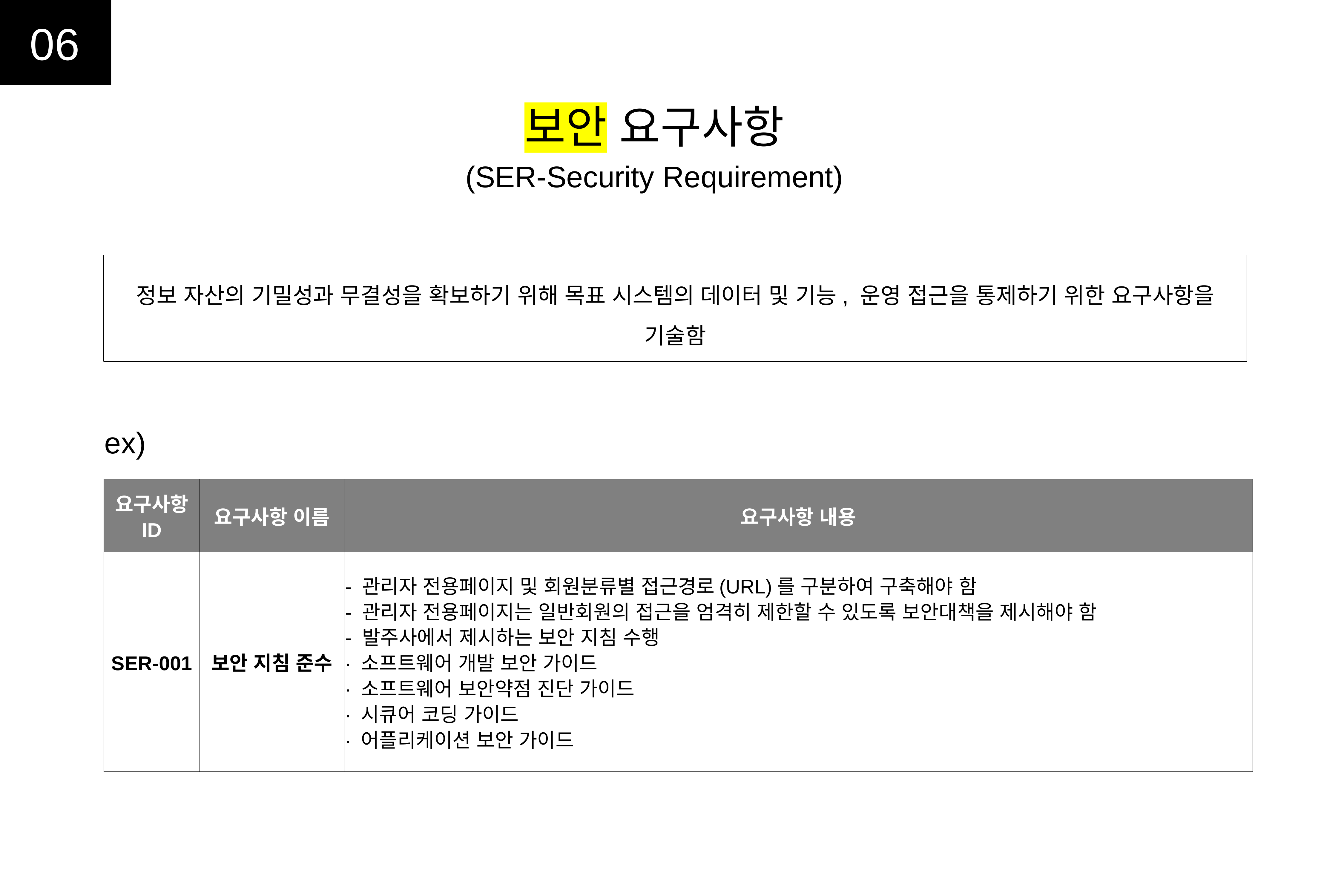

06
보안 요구사항
(SER-Security Requirement)
정보 자산의 기밀성과 무결성을 확보하기 위해 목표 시스템의 데이터 및 기능, 운영 접근을 통제하기 위한 요구사항을 기술함
ex)
| 요구사항 ID | 요구사항 이름 | 요구사항 내용 |
| --- | --- | --- |
| SER-001 | 보안 지침 준수 | - 관리자 전용페이지 및 회원분류별 접근경로(URL)를 구분하여 구축해야 함 - 관리자 전용페이지는 일반회원의 접근을 엄격히 제한할 수 있도록 보안대책을 제시해야 함 - 발주사에서 제시하는 보안 지침 수행 ∙ 소프트웨어 개발 보안 가이드 ∙ 소프트웨어 보안약점 진단 가이드 ∙ 시큐어 코딩 가이드 ∙ 어플리케이션 보안 가이드 |